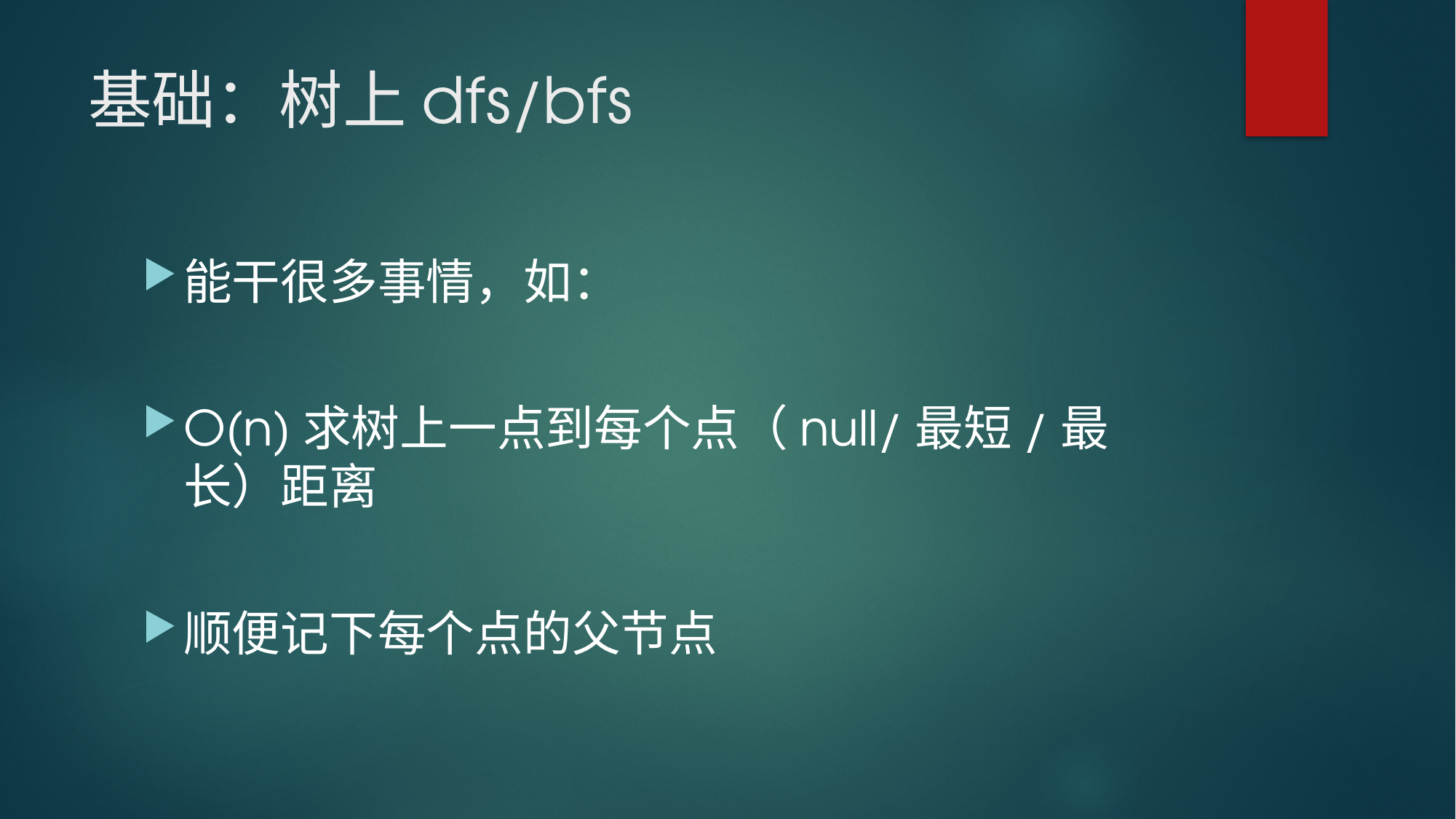

# 基础：树上dfs/bfs
能干很多事情，如：

O(n)求树上一点到每个点（null/最短/最长）距离

顺便记下每个点的父节点